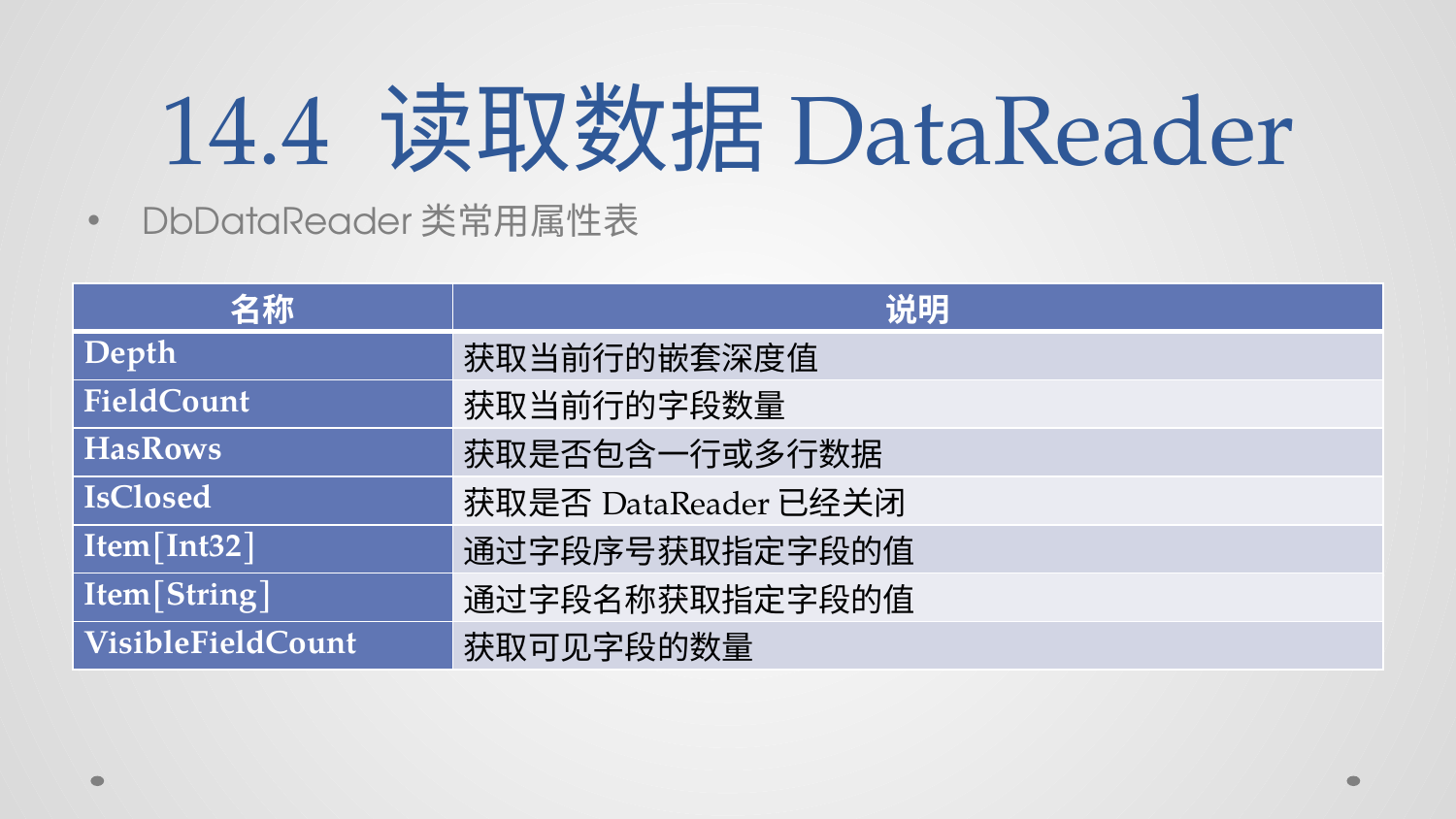

# 14.4 读取数据DataReader
DbDataReader类常用属性表
| 名称 | 说明 |
| --- | --- |
| Depth | 获取当前行的嵌套深度值 |
| FieldCount | 获取当前行的字段数量 |
| HasRows | 获取是否包含一行或多行数据 |
| IsClosed | 获取是否DataReader已经关闭 |
| Item[Int32] | 通过字段序号获取指定字段的值 |
| Item[String] | 通过字段名称获取指定字段的值 |
| VisibleFieldCount | 获取可见字段的数量 |